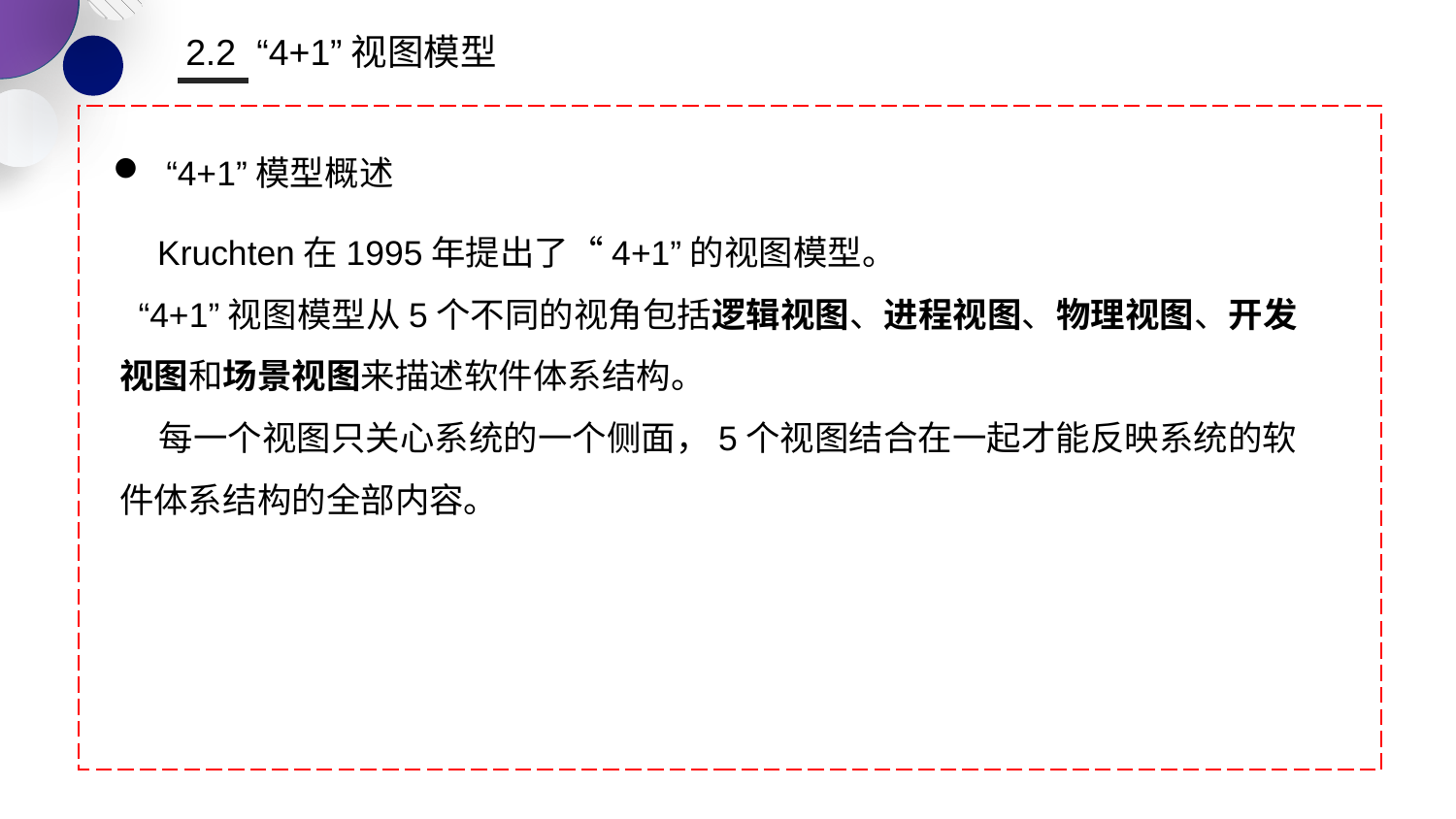

2.2  “4+1”视图模型

  “4+1”模型概述
    Kruchten在1995年提出了“4+1”的视图模型。
  “4+1”视图模型从5个不同的视角包括逻辑视图、进程视图、物理视图、开发视图和场景视图来描述软件体系结构。
    每一个视图只关心系统的一个侧面，5个视图结合在一起才能反映系统的软件体系结构的全部内容。